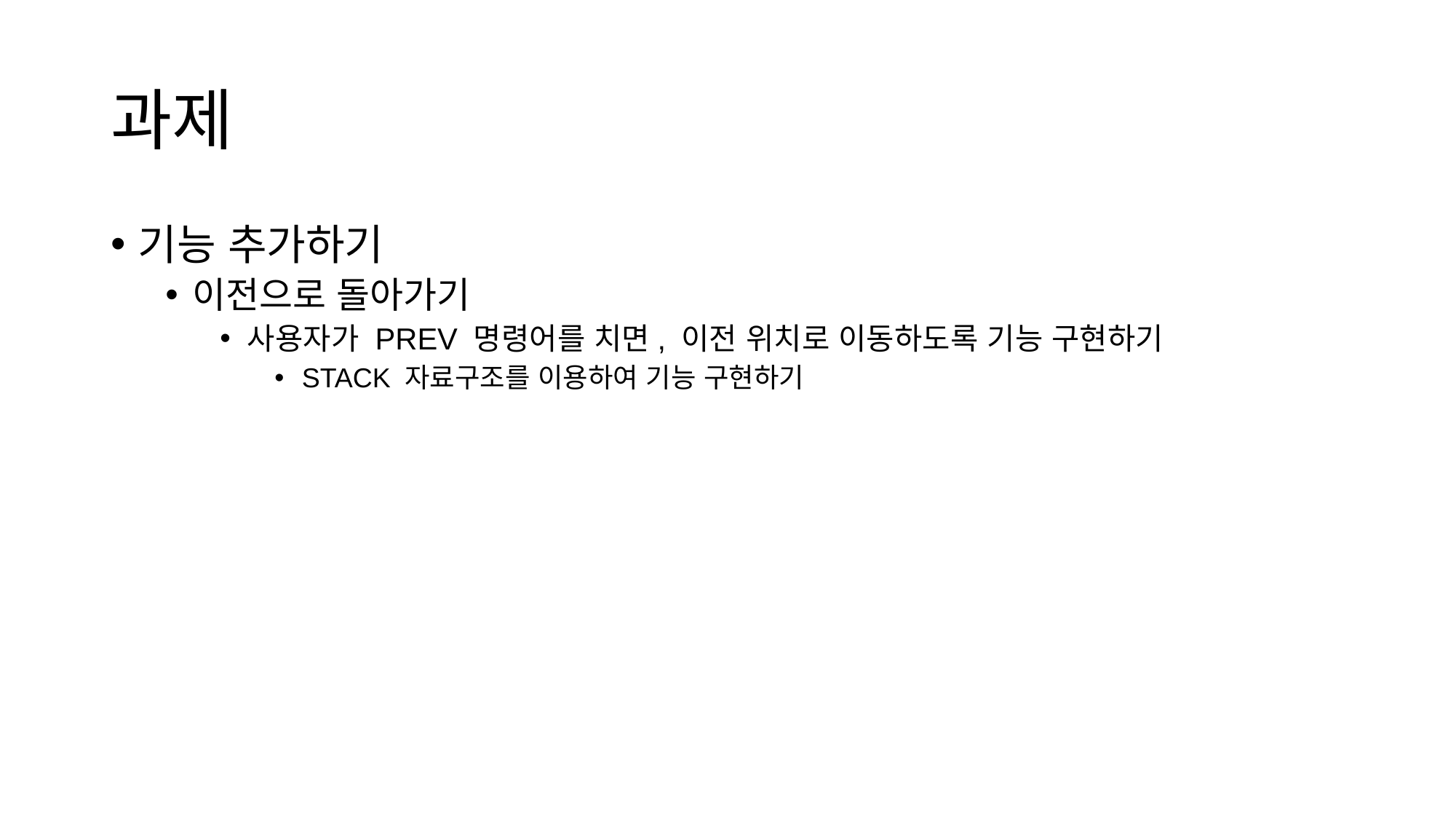

# 과제
기능 추가하기
이전으로 돌아가기
사용자가 PREV 명령어를 치면, 이전 위치로 이동하도록 기능 구현하기
STACK 자료구조를 이용하여 기능 구현하기